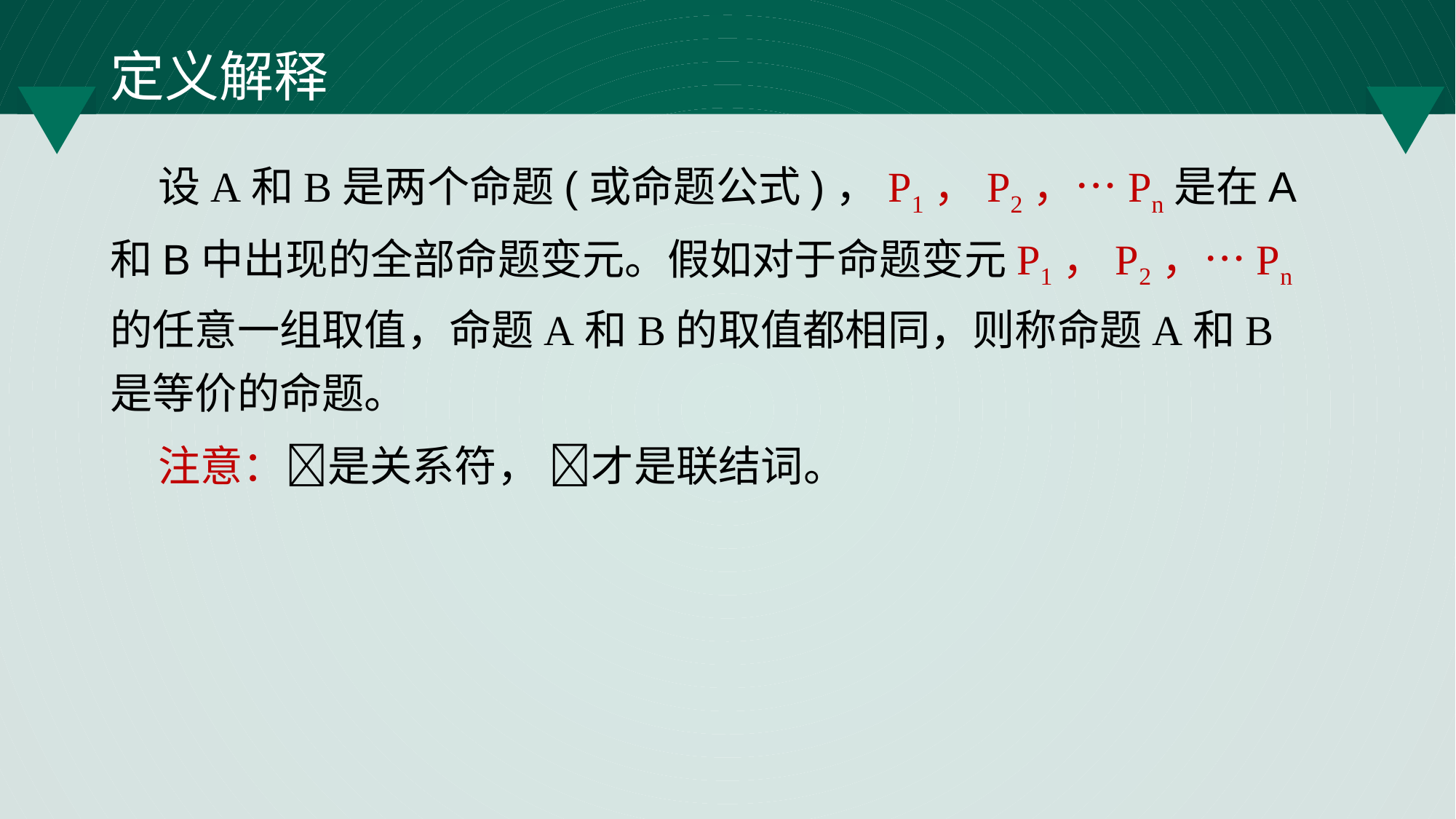

# 定义解释
    设A和B是两个命题(或命题公式)，P1，P2，…Pn是在A和B中出现的全部命题变元。假如对于命题变元P1，P2，…Pn的任意一组取值，命题A和B的取值都相同，则称命题A和B是等价的命题。
    注意：⇔是关系符， ↔才是联结词。